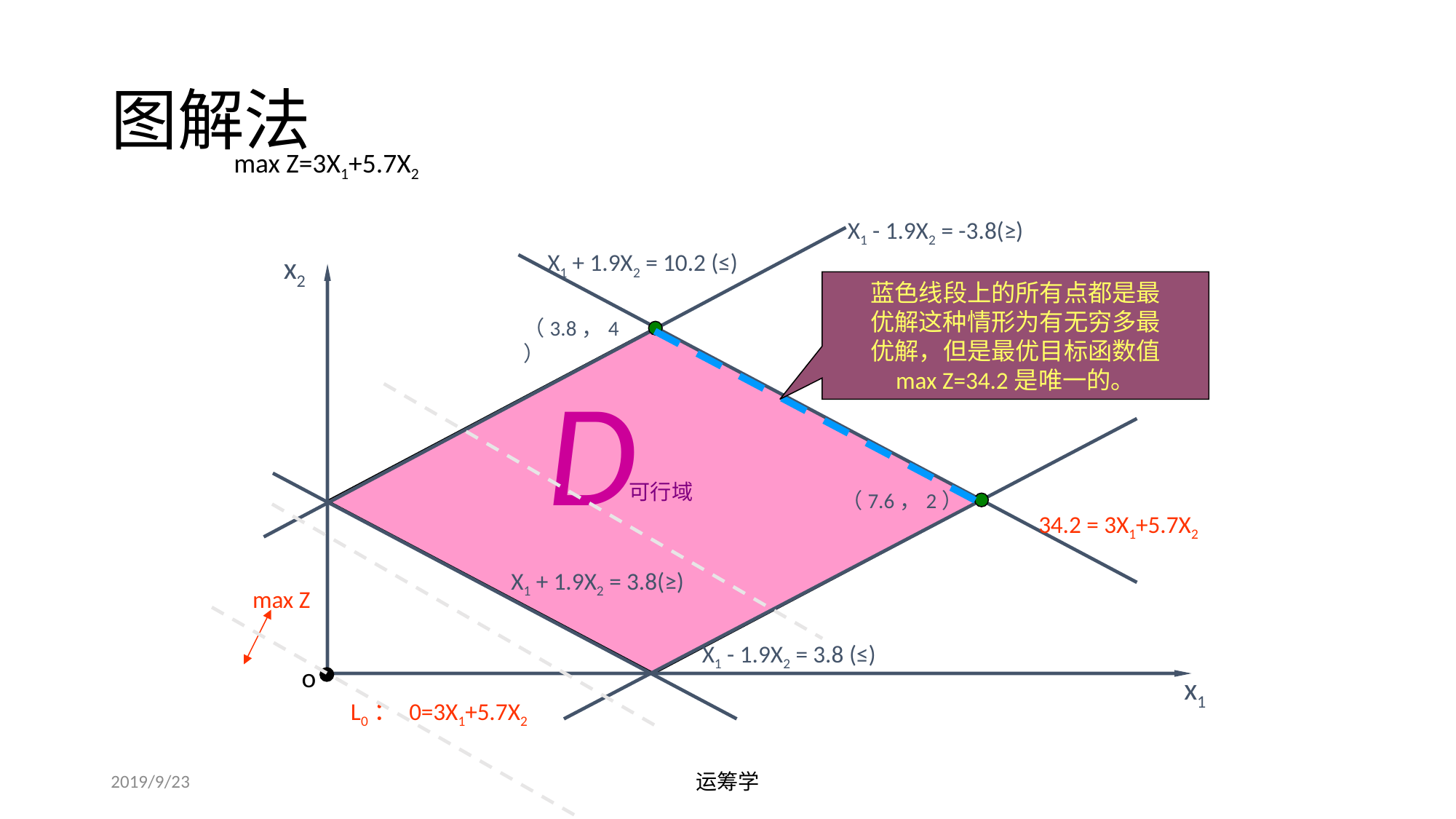

# 图解法
max Z=3X1+5.7X2
X1 - 1.9X2 = -3.8(≥)

X1 + 1.9X2 = 10.2 (≤)
x2

蓝色线段上的所有点都是最
优解这种情形为有无穷多最
优解，但是最优目标函数值
max Z=34.2是唯一的。
（3.8，4）

D

可行域
（7.6，2）

34.2 = 3X1+5.7X2

X1 + 1.9X2 = 3.8(≥)
 max Z

X1 - 1.9X2 = 3.8 (≤)
o
x1

L0： 0=3X1+5.7X2
2019/9/23
运筹学